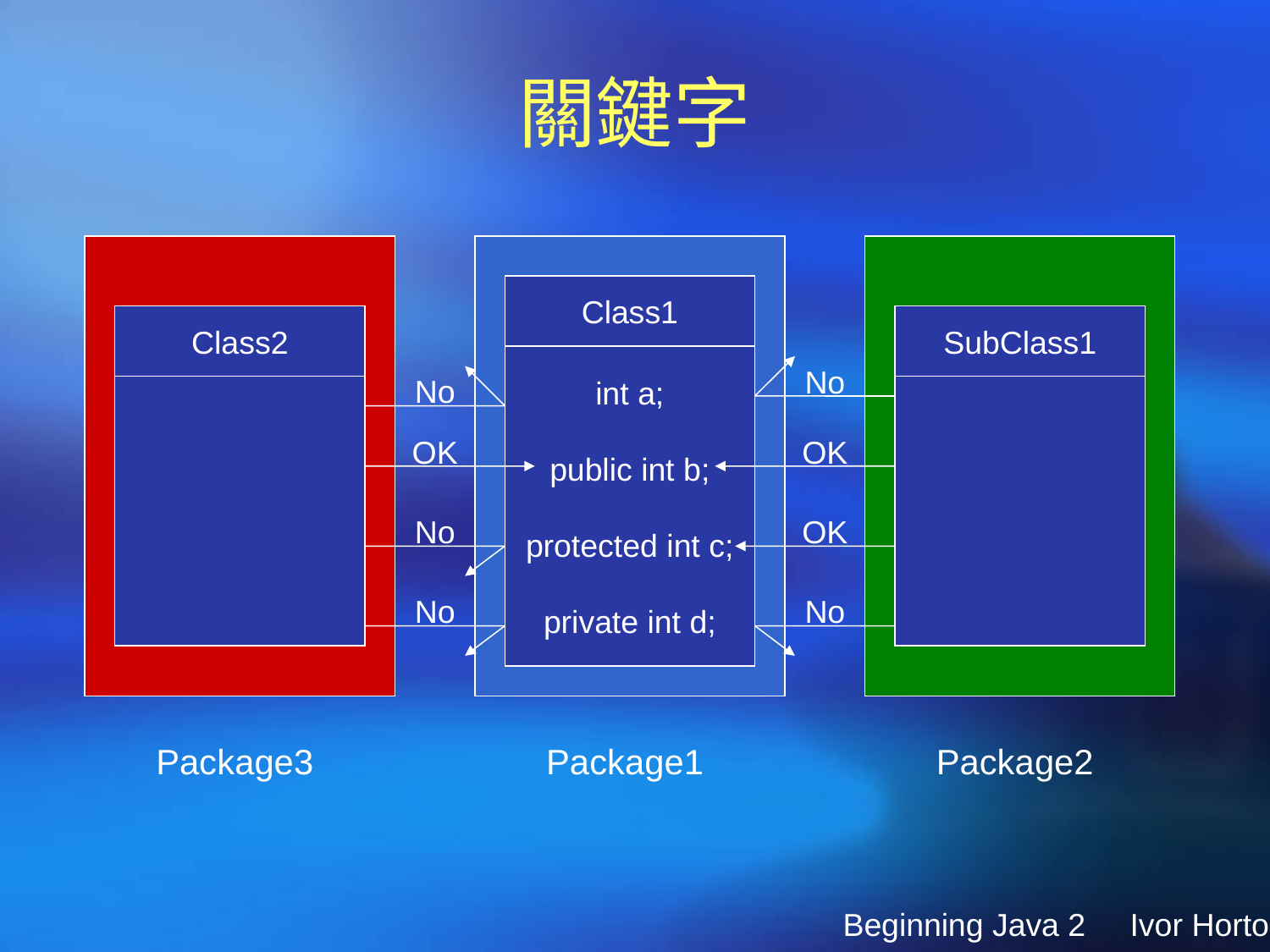

# 關鍵字

Class1
Class2
SubClass1
int a;

public int b;

protected int c;

private int d;

No
No

OK
OK

OK
No

No
No

Package3
Package1
Package2
Beginning Java 2     Ivor Horton